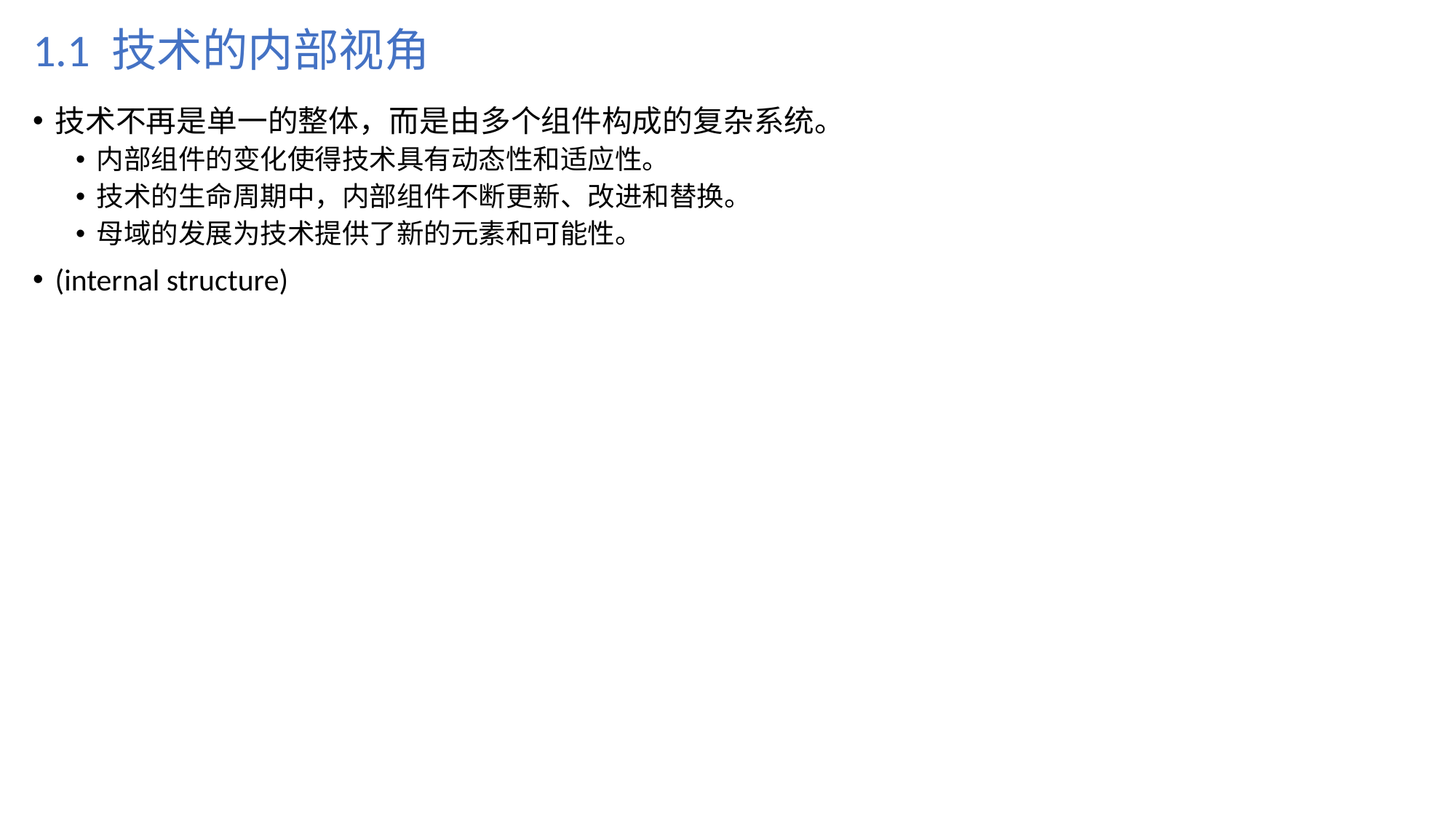

# 1.1 技术的内部视角
技术不再是单一的整体，而是由多个组件构成的复杂系统。
内部组件的变化使得技术具有动态性和适应性。
技术的生命周期中，内部组件不断更新、改进和替换。
母域的发展为技术提供了新的元素和可能性。
(internal structure)